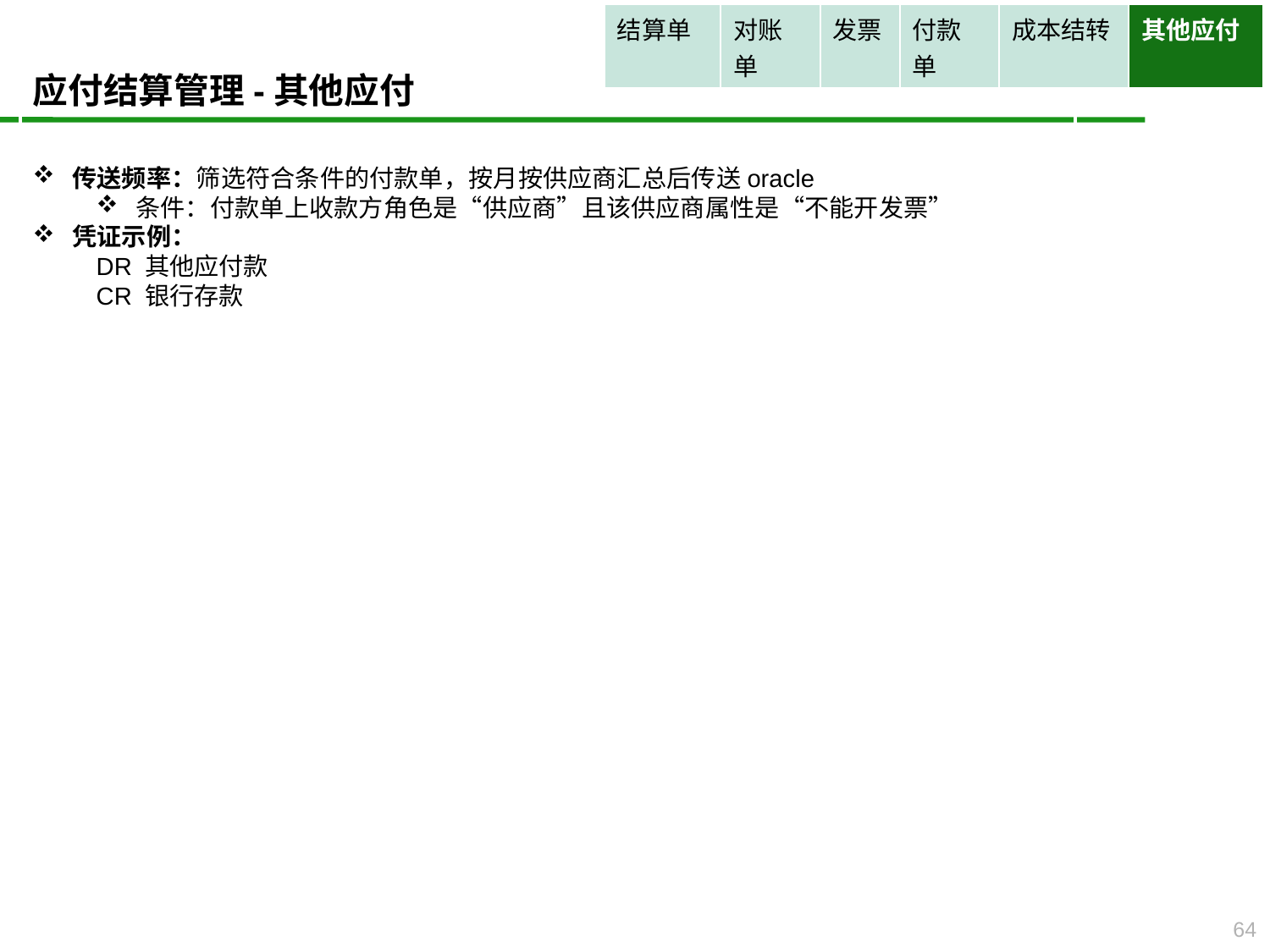

| 结算单 | 对账单 | 发票 | 付款单 | 成本结转 | 其他应付 |
| --- | --- | --- | --- | --- | --- |
应付结算管理-其他应付
传送频率：筛选符合条件的付款单，按月按供应商汇总后传送oracle
条件：付款单上收款方角色是“供应商”且该供应商属性是“不能开发票”
凭证示例：
DR 其他应付款
CR 银行存款

64